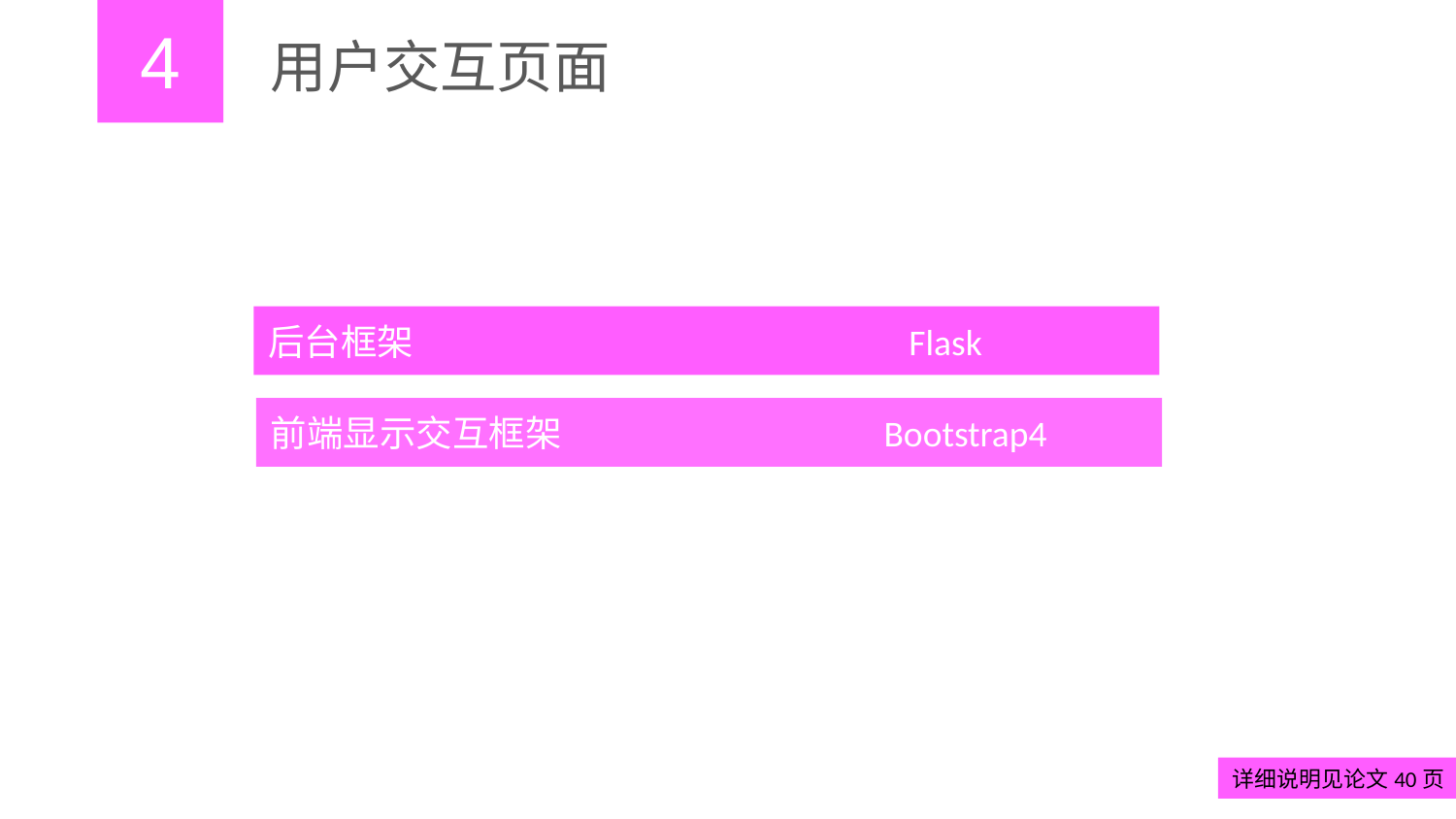

4
# 用户交互页面
后台框架                                                           Flask
前端显示交互框架                                      Bootstrap4
详细说明见论文40页